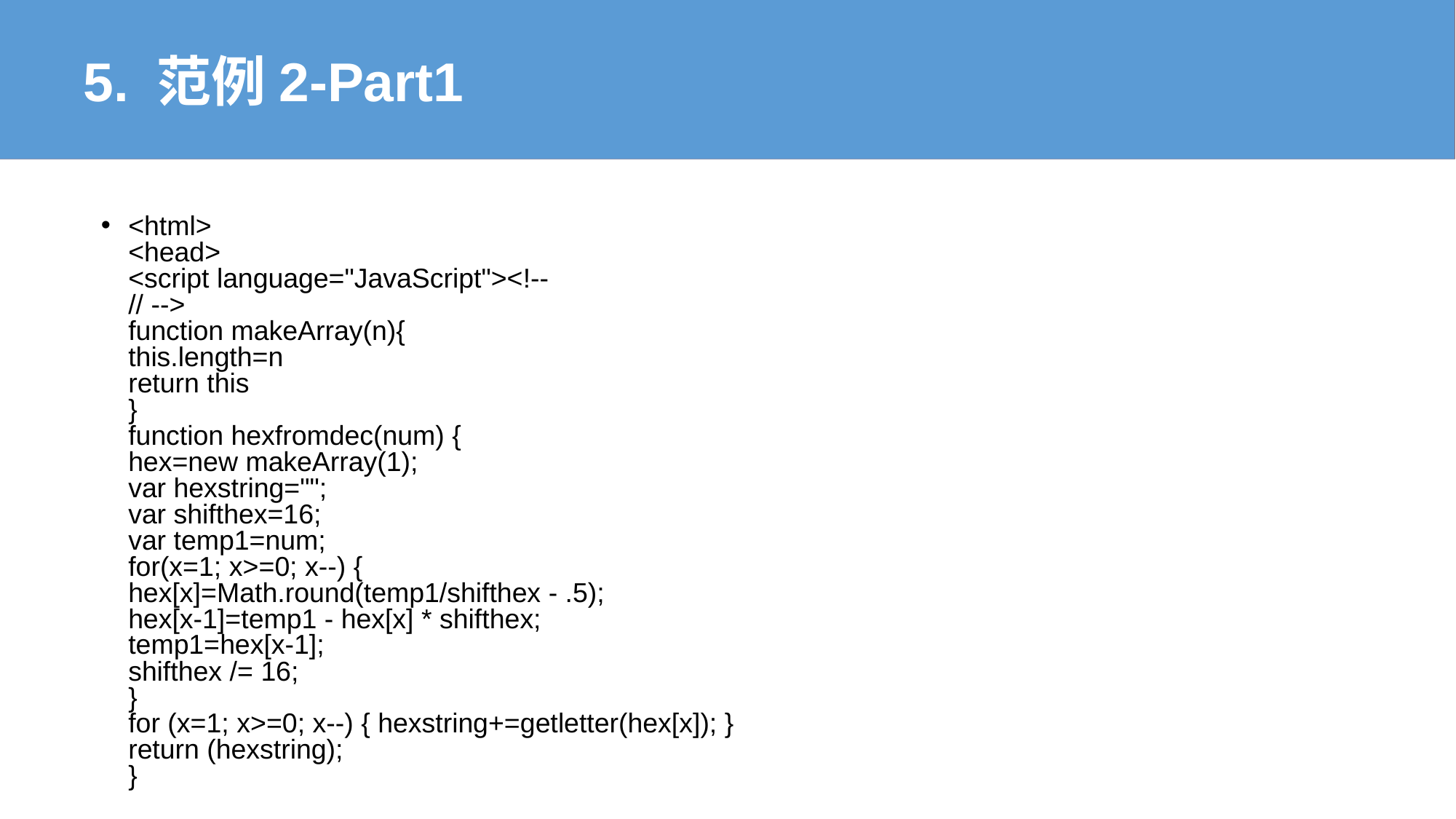

5. 范例2-Part1

<html>
<head>
<script language="JavaScript"><!--
// -->
function makeArray(n){
this.length=n
return this
}
function hexfromdec(num) {
hex=new makeArray(1);
var hexstring="";
var shifthex=16;
var temp1=num;
for(x=1; x>=0; x--) {
hex[x]=Math.round(temp1/shifthex - .5);
hex[x-1]=temp1 - hex[x] * shifthex;
temp1=hex[x-1];
shifthex /= 16;
}
for (x=1; x>=0; x--) { hexstring+=getletter(hex[x]); }
return (hexstring);
}